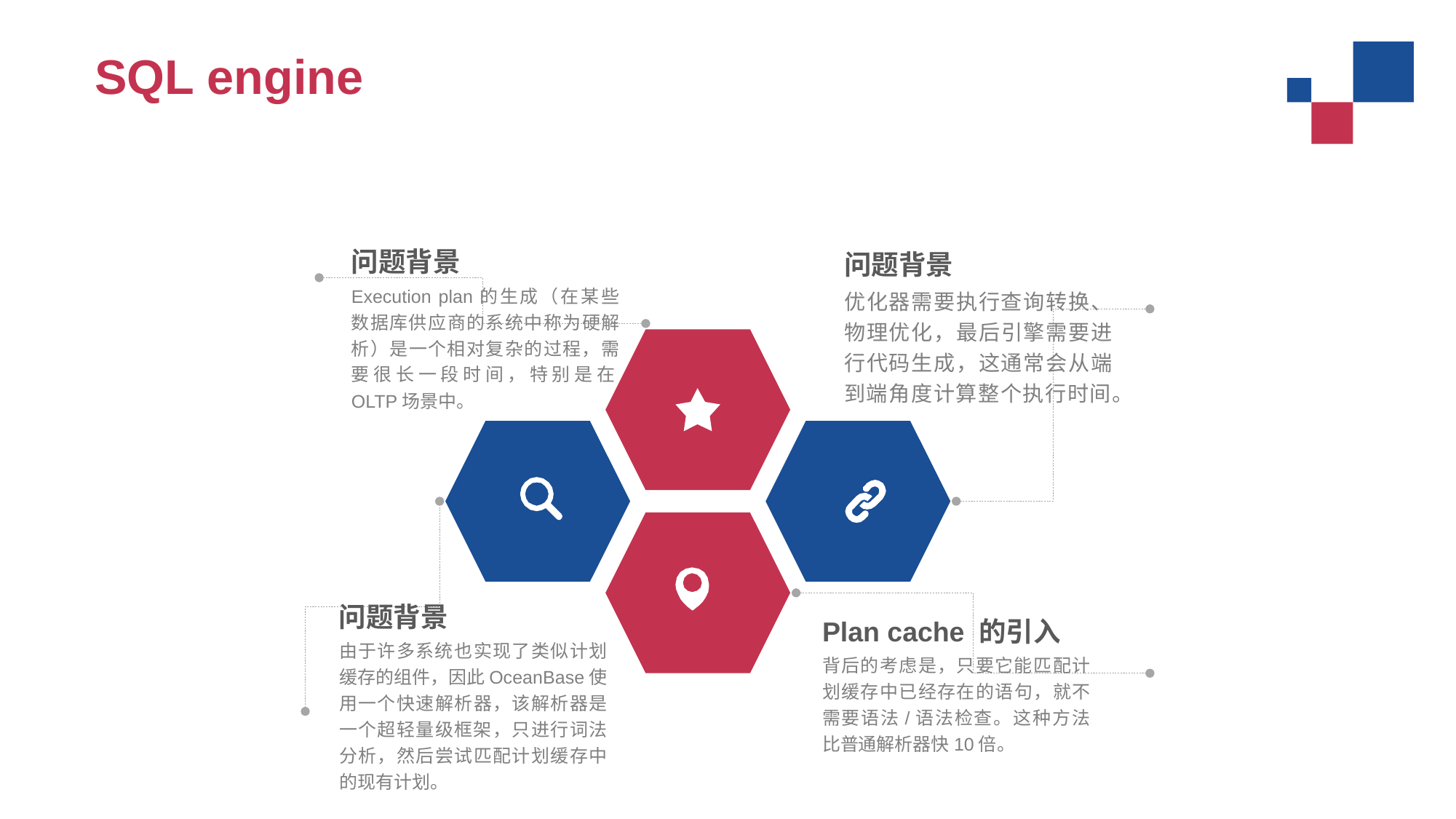

SQL engine

问题背景
Execution plan的生成（在某些数据库供应商的系统中称为硬解析）是一个相对复杂的过程，需要很长一段时间，特别是在OLTP场景中。
问题背景
优化器需要执行查询转换、物理优化，最后引擎需要进行代码生成，这通常会从端到端角度计算整个执行时间。

问题背景
由于许多系统也实现了类似计划缓存的组件，因此OceanBase使用一个快速解析器，该解析器是一个超轻量级框架，只进行词法分析，然后尝试匹配计划缓存中的现有计划。
Plan cache 的引入
背后的考虑是，只要它能匹配计划缓存中已经存在的语句，就不需要语法/语法检查。这种方法比普通解析器快10倍。